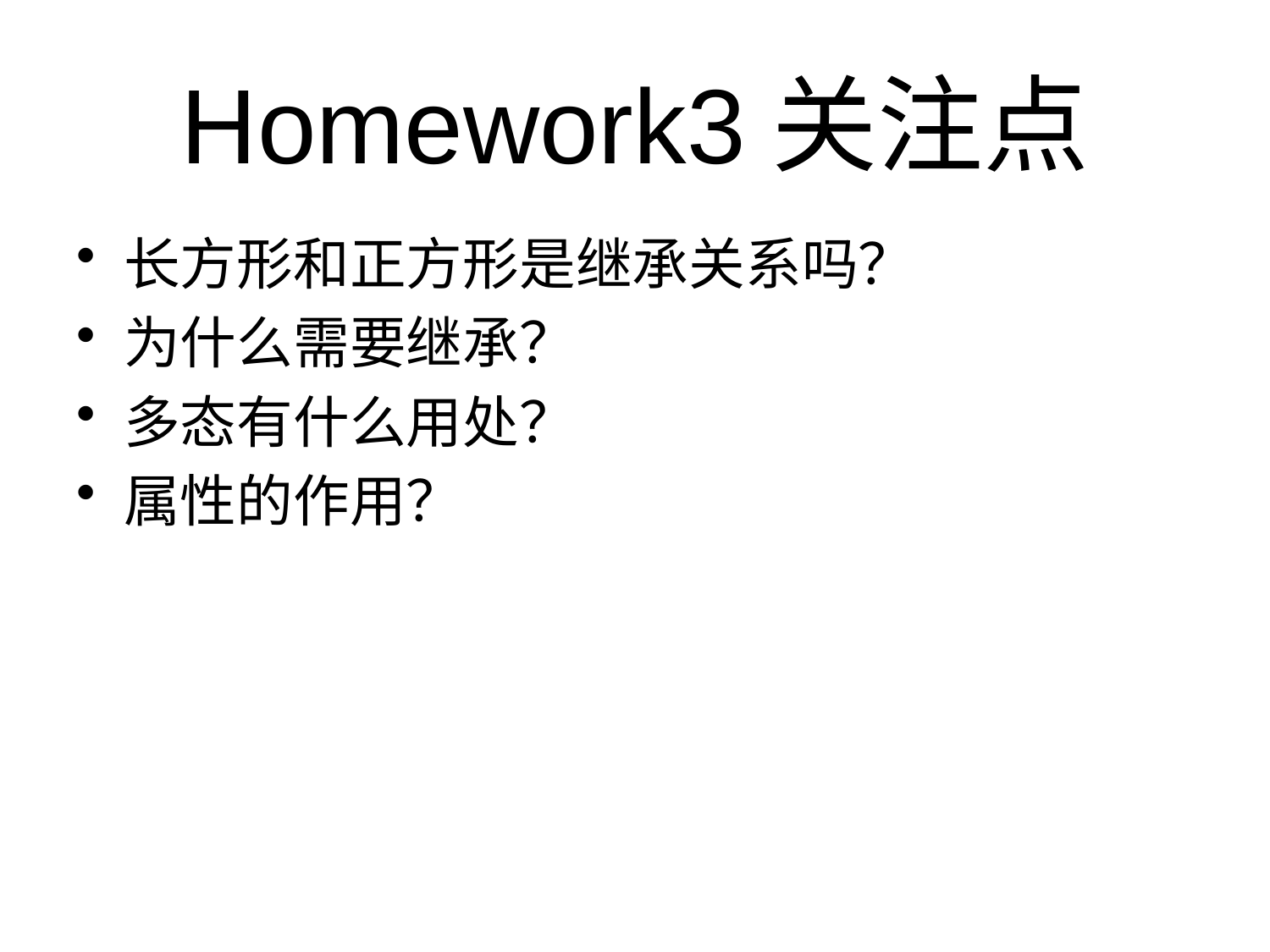

# Homework3关注点
长方形和正方形是继承关系吗？
为什么需要继承？
多态有什么用处？
属性的作用？